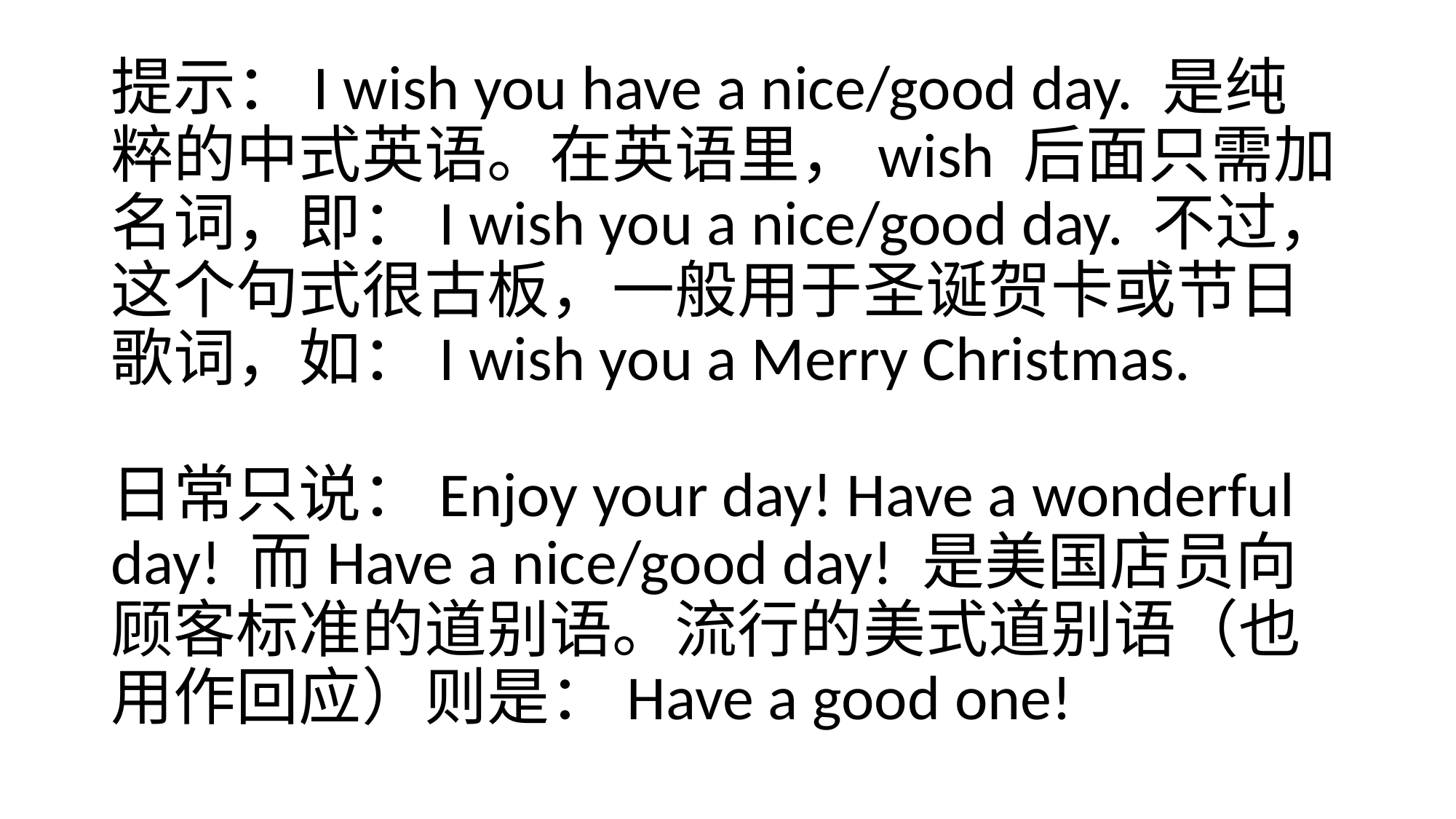

# 提示：I wish you have a nice/good day. 是纯粹的中式英语。在英语里，wish 后面只需加名词，即：I wish you a nice/good day. 不过，这个句式很古板，一般用于圣诞贺卡或节日歌词，如：I wish you a Merry Christmas. 日常只说：Enjoy your day! Have a wonderful day! 而Have a nice/good day! 是美国店员向顾客标准的道别语。流行的美式道别语（也用作回应）则是：Have a good one!